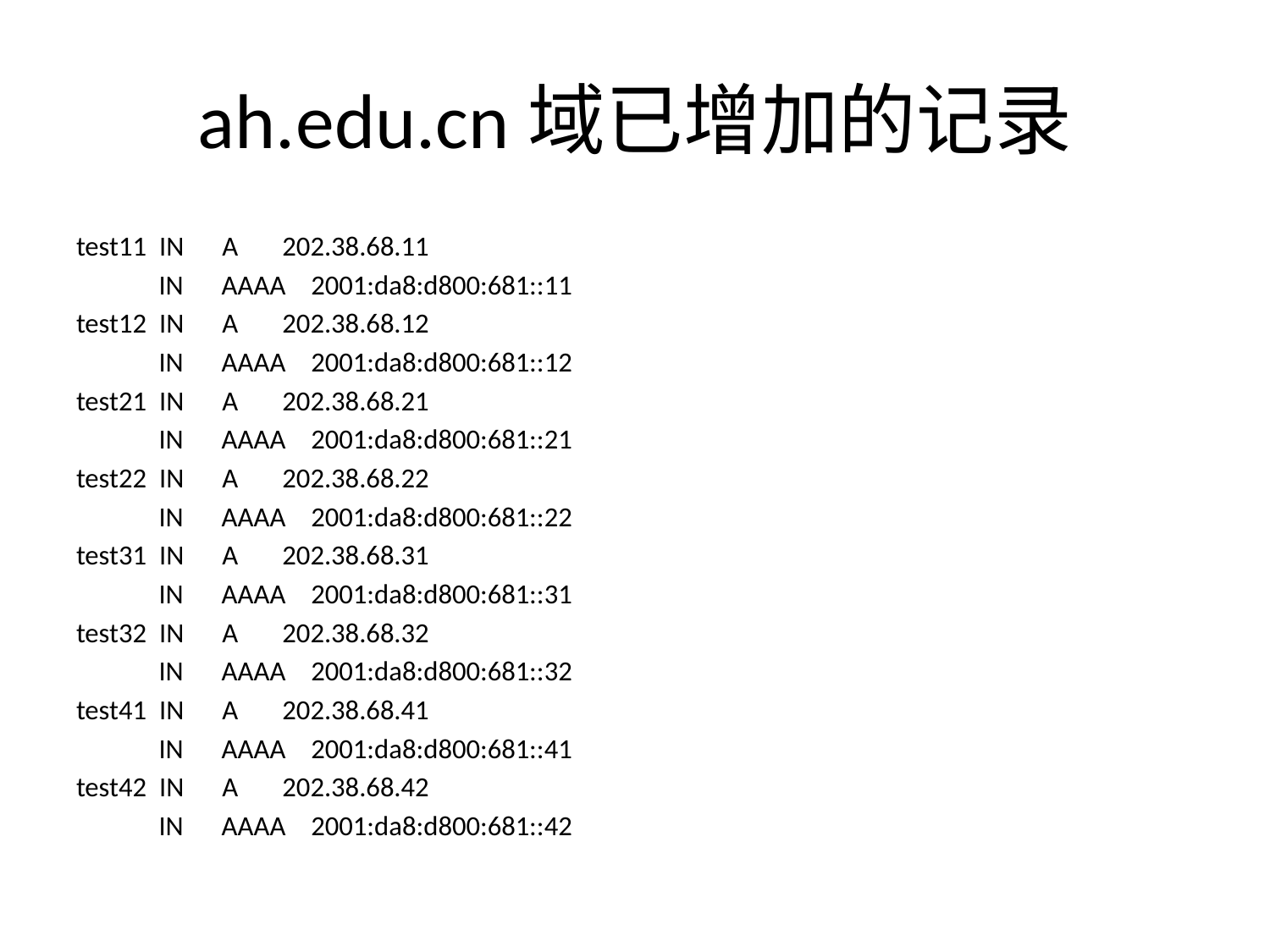

# ah.edu.cn域已增加的记录
test11  IN      A       202.38.68.11
             IN      AAAA    2001:da8:d800:681::11
test12  IN      A       202.38.68.12
             IN      AAAA    2001:da8:d800:681::12
test21  IN      A       202.38.68.21
             IN      AAAA    2001:da8:d800:681::21
test22  IN      A       202.38.68.22
             IN      AAAA    2001:da8:d800:681::22
test31  IN      A       202.38.68.31
             IN      AAAA    2001:da8:d800:681::31
test32  IN      A       202.38.68.32
             IN      AAAA    2001:da8:d800:681::32
test41  IN      A       202.38.68.41
             IN      AAAA    2001:da8:d800:681::41
test42  IN      A       202.38.68.42
             IN      AAAA    2001:da8:d800:681::42